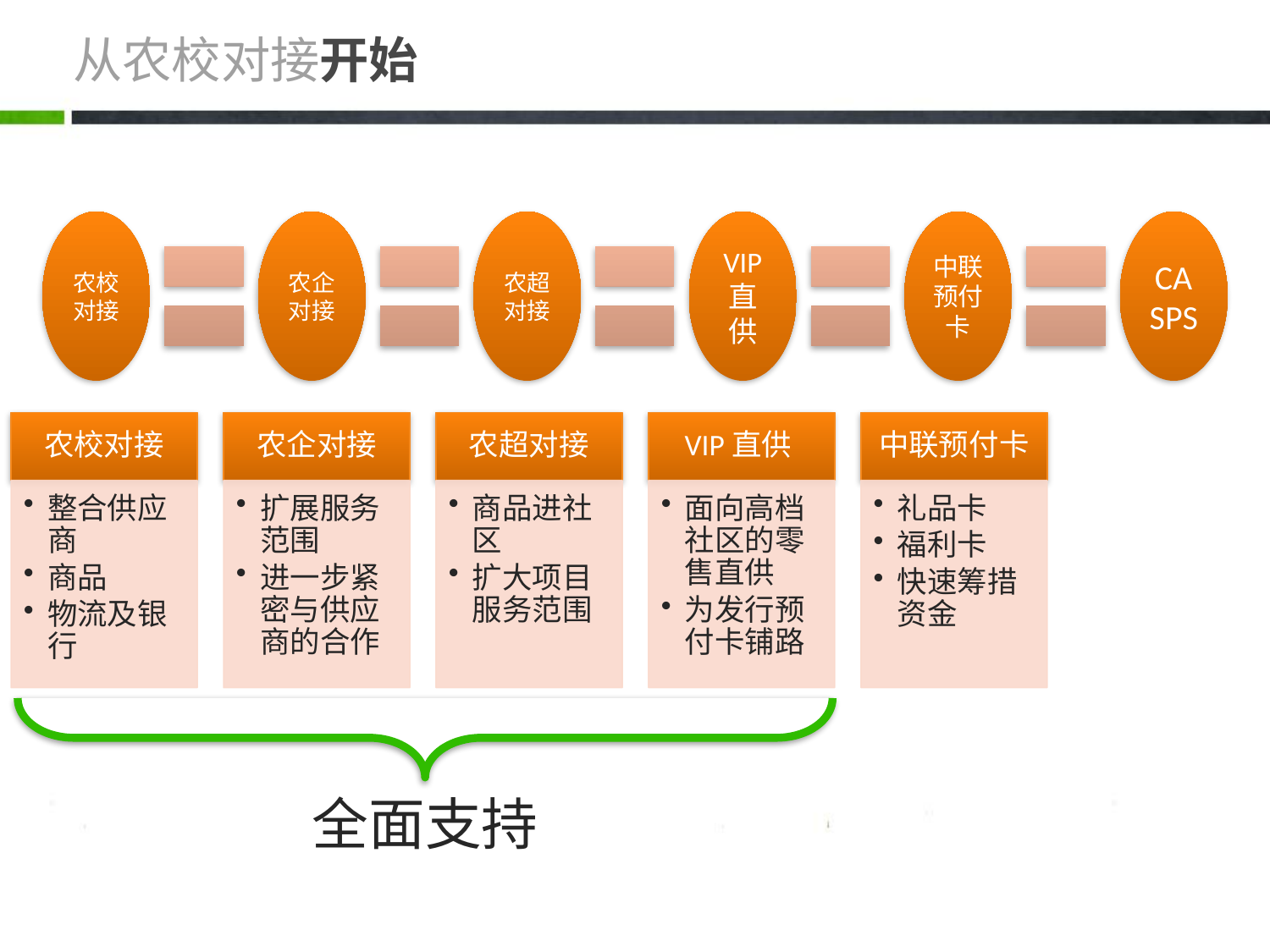

# 从农校对接开始
农校
对接
农企
对接
CASPS
VIP
直供
中联
预付卡
农超
对接

农校对接
整合供应商
商品
物流及银行
农企对接
扩展服务范围
进一步紧密与供应商的合作
农超对接
商品进社区
扩大项目服务范围
VIP直供
面向高档社区的零售直供
为发行预付卡铺路
中联预付卡
礼品卡
福利卡
快速筹措资金
全面支持